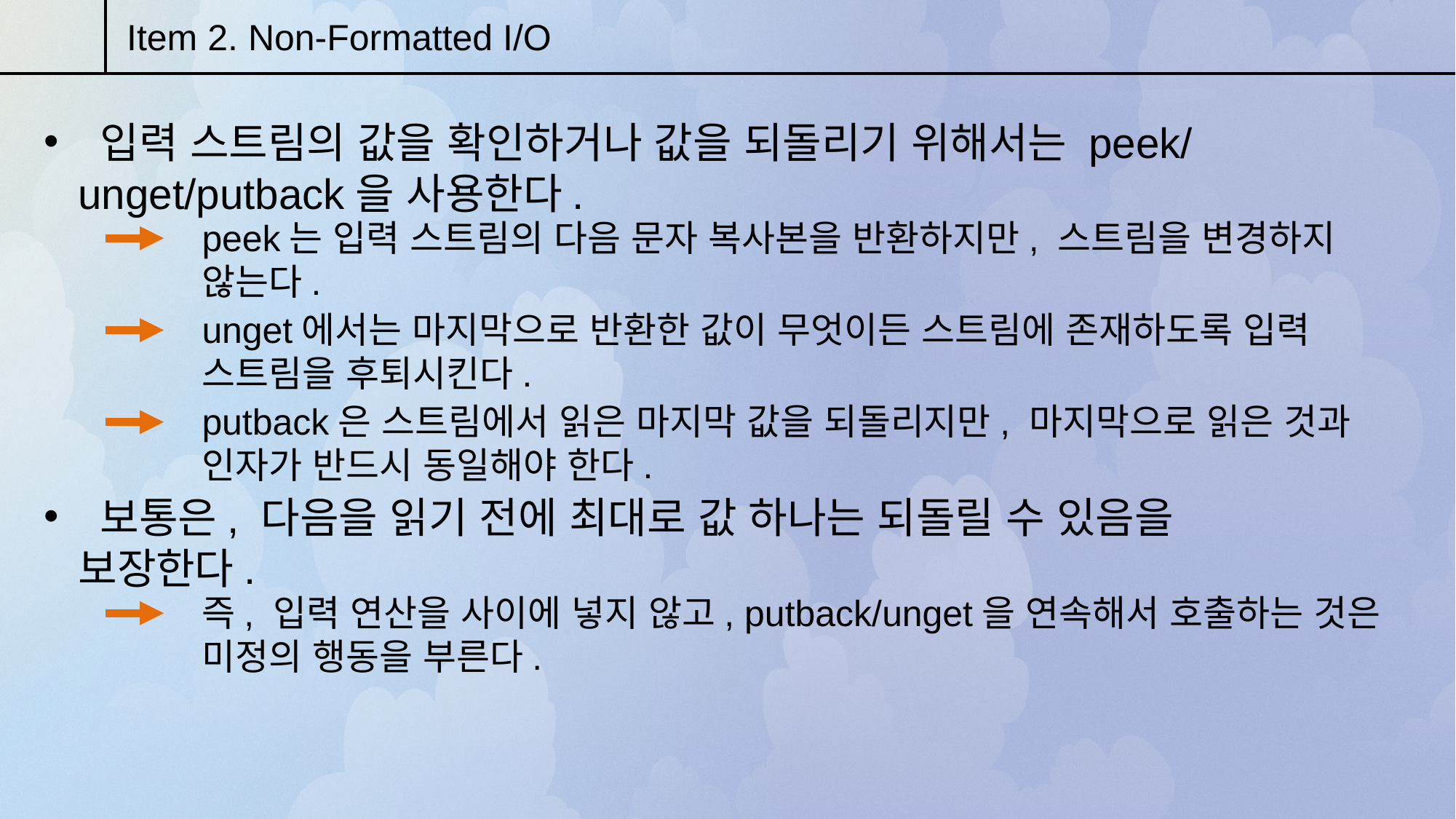

Item 2. Non-Formatted I/O
 입력 스트림의 값을 확인하거나 값을 되돌리기 위해서는 peek/unget/putback을 사용한다.
peek는 입력 스트림의 다음 문자 복사본을 반환하지만, 스트림을 변경하지 않는다.
unget에서는 마지막으로 반환한 값이 무엇이든 스트림에 존재하도록 입력 스트림을 후퇴시킨다.
putback은 스트림에서 읽은 마지막 값을 되돌리지만, 마지막으로 읽은 것과 인자가 반드시 동일해야 한다.
 보통은, 다음을 읽기 전에 최대로 값 하나는 되돌릴 수 있음을 보장한다.
즉, 입력 연산을 사이에 넣지 않고, putback/unget을 연속해서 호출하는 것은 미정의 행동을 부른다.